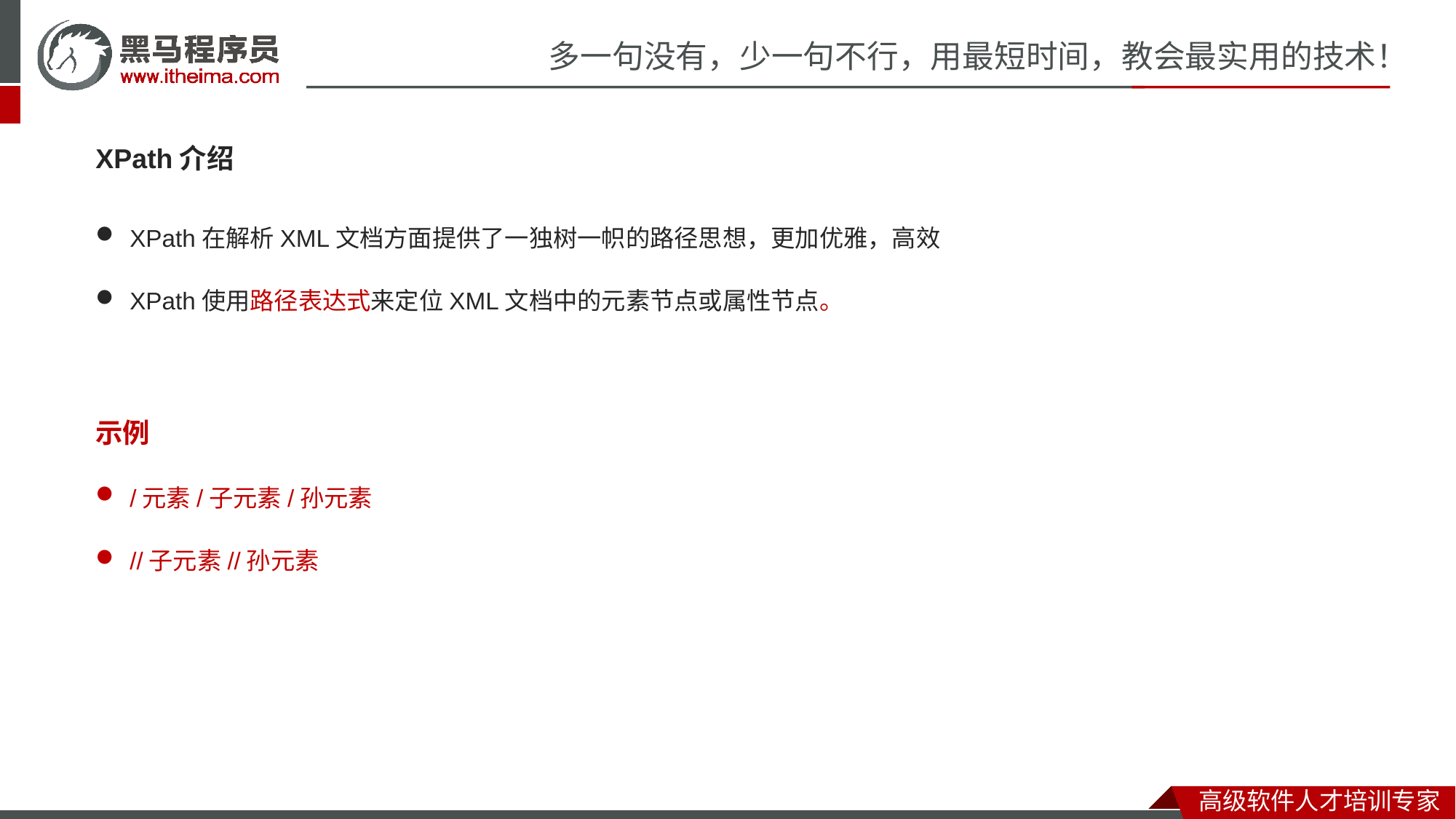

XPath介绍
XPath在解析XML文档方面提供了一独树一帜的路径思想，更加优雅，高效
XPath使用路径表达式来定位XML文档中的元素节点或属性节点。

示例
/元素/子元素/孙元素
//子元素//孙元素